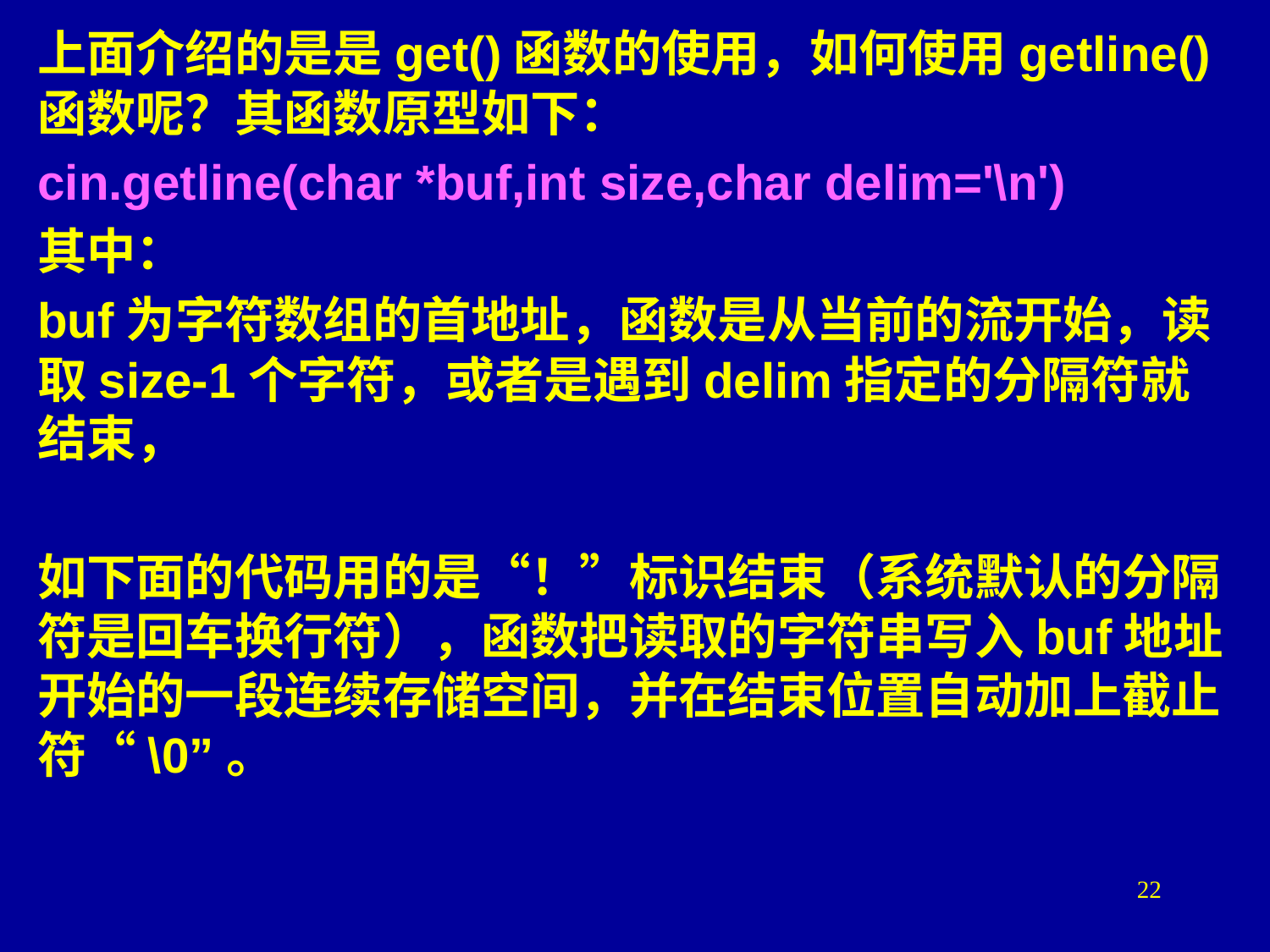

上面介绍的是是get()函数的使用，如何使用getline()函数呢？其函数原型如下：
cin.getline(char *buf,int size,char delim='\n')
其中：
buf为字符数组的首地址，函数是从当前的流开始，读取size-1个字符，或者是遇到delim指定的分隔符就结束，

如下面的代码用的是“！”标识结束（系统默认的分隔符是回车换行符），函数把读取的字符串写入buf地址开始的一段连续存储空间，并在结束位置自动加上截止符“\0”。
22